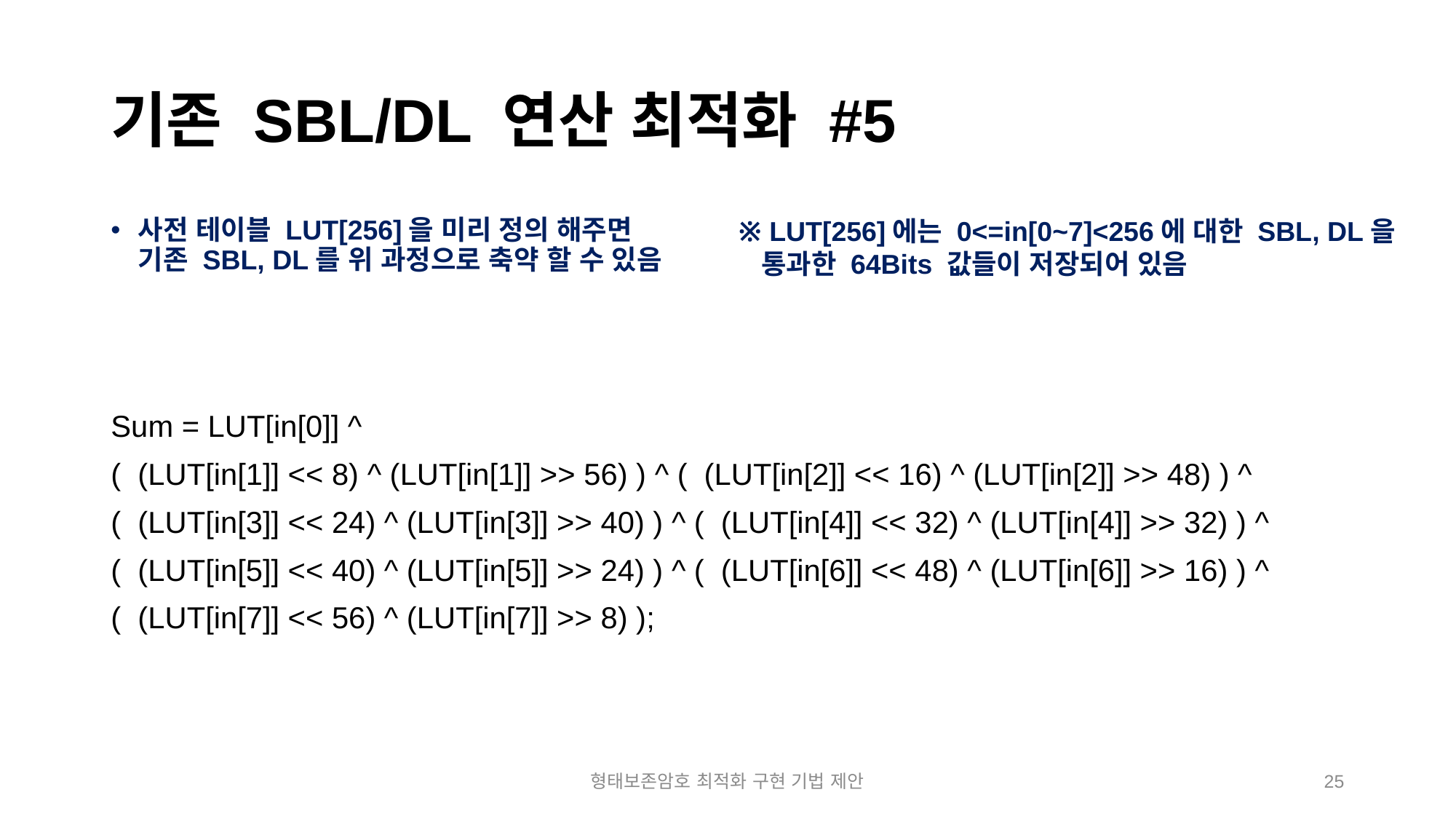

# 기존 SBL/DL 연산 최적화 #5
※ LUT[256]에는 0<=in[0~7]<256에 대한 SBL, DL을
   통과한 64Bits 값들이 저장되어 있음
사전 테이블 LUT[256]을 미리 정의 해주면
기존 SBL, DL를 위 과정으로 축약 할 수 있음

Sum = LUT[in[0]] ^
(  (LUT[in[1]] << 8) ^ (LUT[in[1]] >> 56) ) ^ (  (LUT[in[2]] << 16) ^ (LUT[in[2]] >> 48) ) ^
(  (LUT[in[3]] << 24) ^ (LUT[in[3]] >> 40) ) ^ (  (LUT[in[4]] << 32) ^ (LUT[in[4]] >> 32) ) ^
(  (LUT[in[5]] << 40) ^ (LUT[in[5]] >> 24) ) ^ (  (LUT[in[6]] << 48) ^ (LUT[in[6]] >> 16) ) ^
(  (LUT[in[7]] << 56) ^ (LUT[in[7]] >> 8) );

형태보존암호 최적화 구현 기법 제안
25